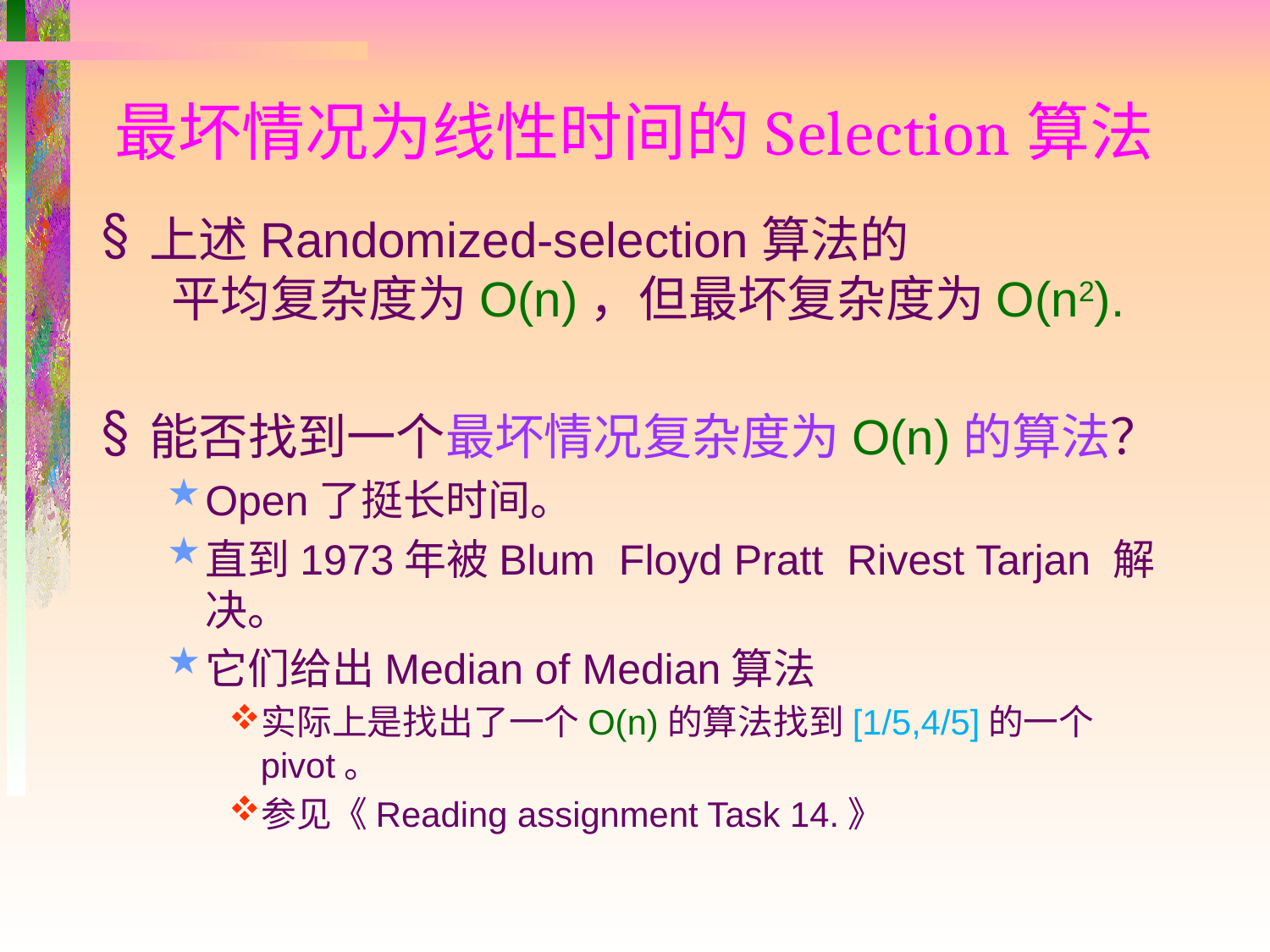

# 最坏情况为线性时间的Selection算法
上述Randomized-selection算法的
  平均复杂度为O(n)，但最坏复杂度为O(n2).

能否找到一个最坏情况复杂度为O(n)的算法？
Open了挺长时间。
直到1973年被Blum  Floyd Pratt  Rivest Tarjan 解决。
它们给出Median of Median算法
实际上是找出了一个O(n)的算法找到[1/5,4/5]的一个pivot。
参见《Reading assignment Task 14.》